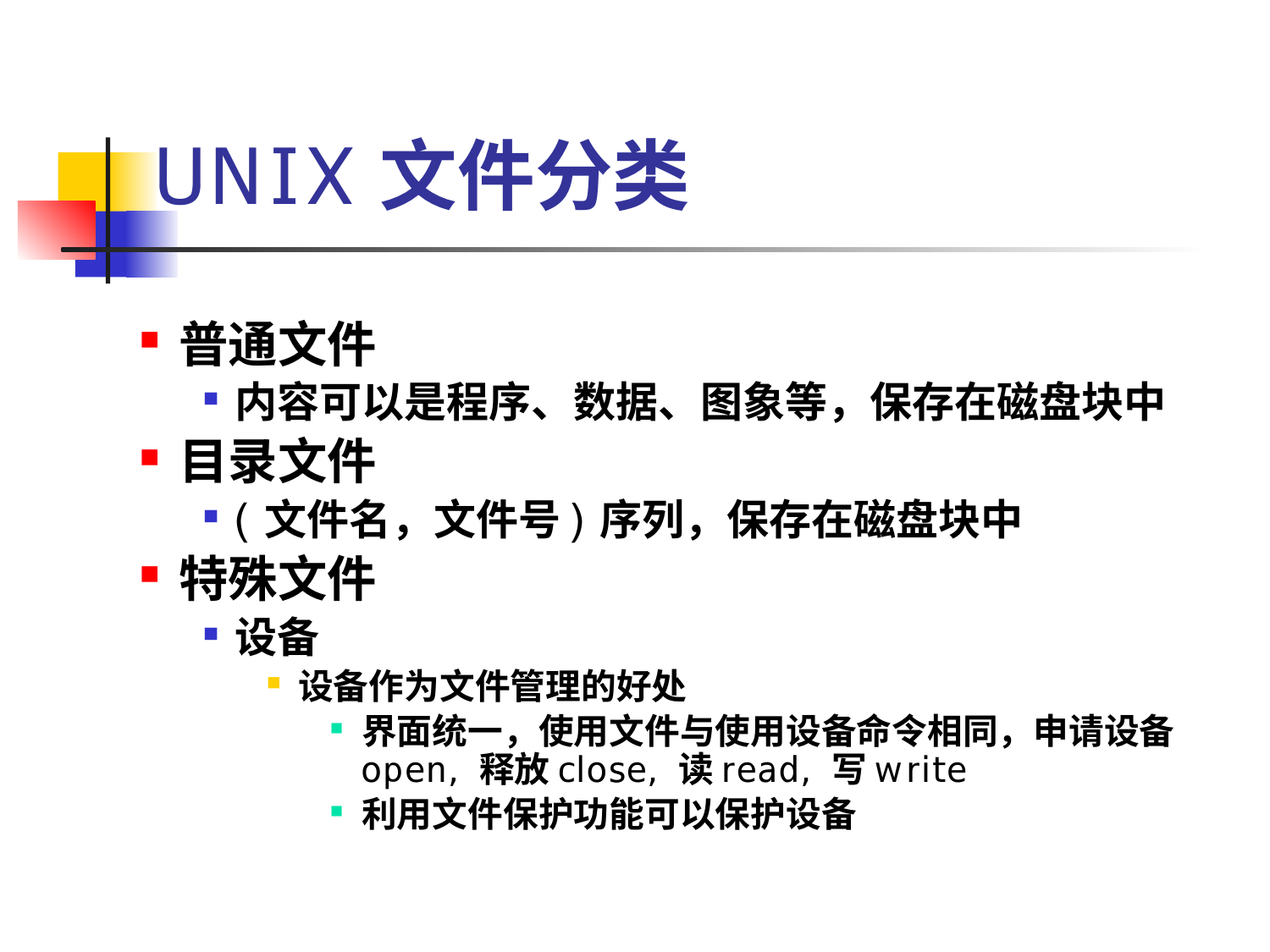

# UNIX文件分类

普通文件
内容可以是程序、数据、图象等，保存在磁盘块中
目录文件
(文件名，文件号)序列，保存在磁盘块中
特殊文件
设备
设备作为文件管理的好处
界面统一，使用文件与使用设备命令相同，申请设备open, 释放close, 读read, 写write
利用文件保护功能可以保护设备